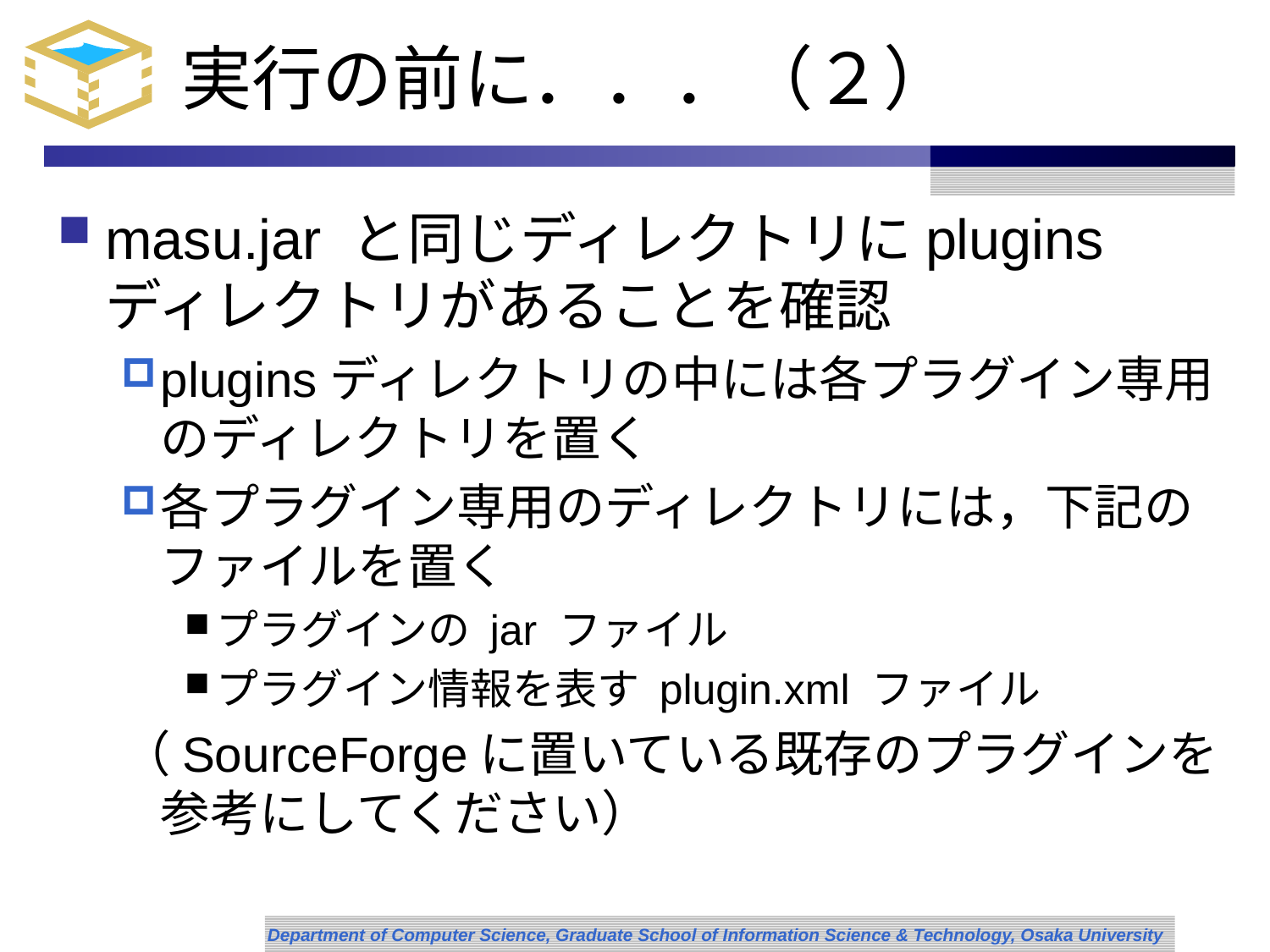

# 実行の前に．．．（２）
masu.jar と同じディレクトリにpluginsディレクトリがあることを確認
pluginsディレクトリの中には各プラグイン専用のディレクトリを置く
各プラグイン専用のディレクトリには，下記のファイルを置く
プラグインの jar ファイル
プラグイン情報を表す plugin.xml ファイル
（SourceForgeに置いている既存のプラグインを参考にしてください）